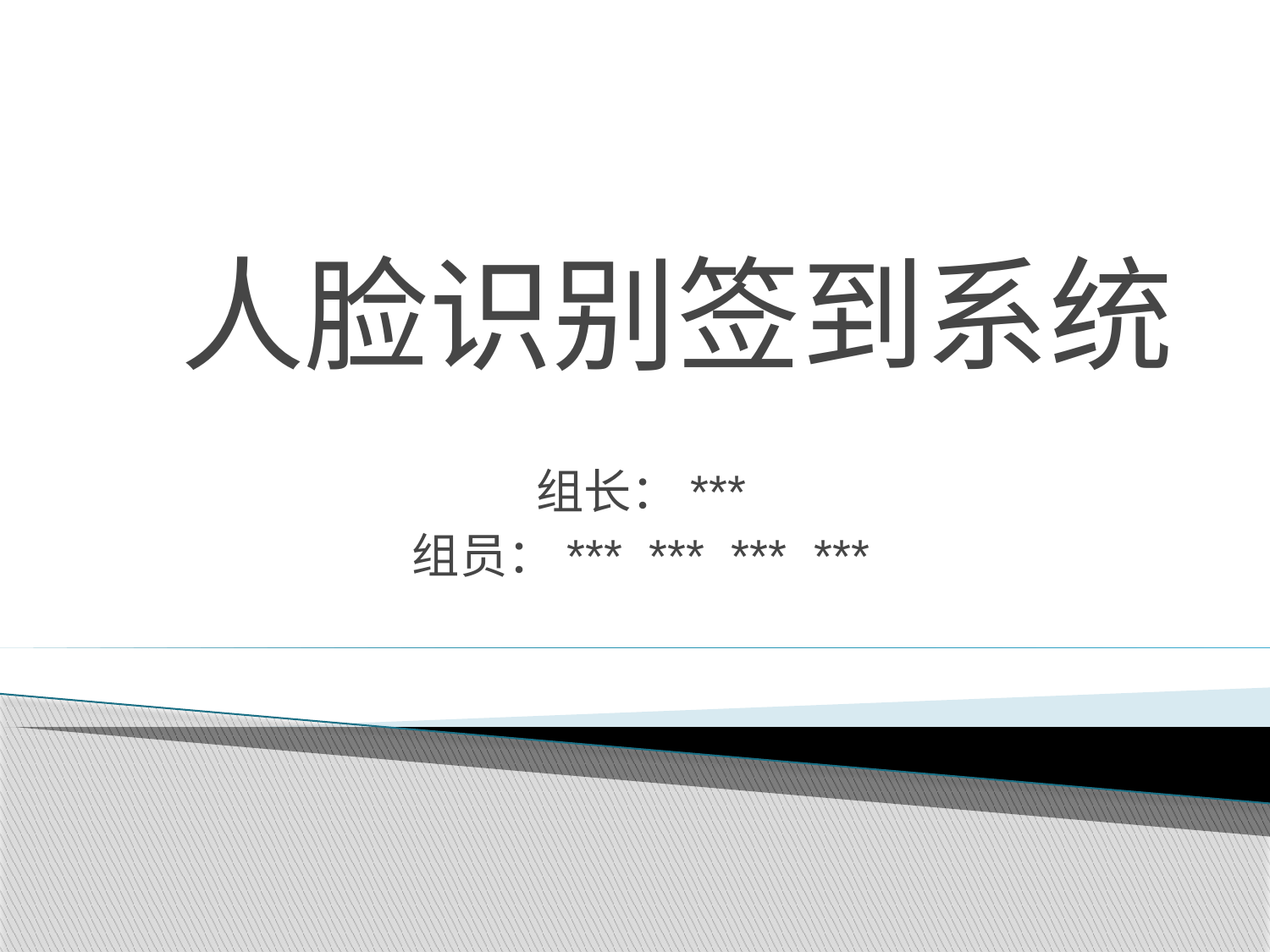

# 人脸识别签到系统
组长：***
组员：***  ***  ***  ***